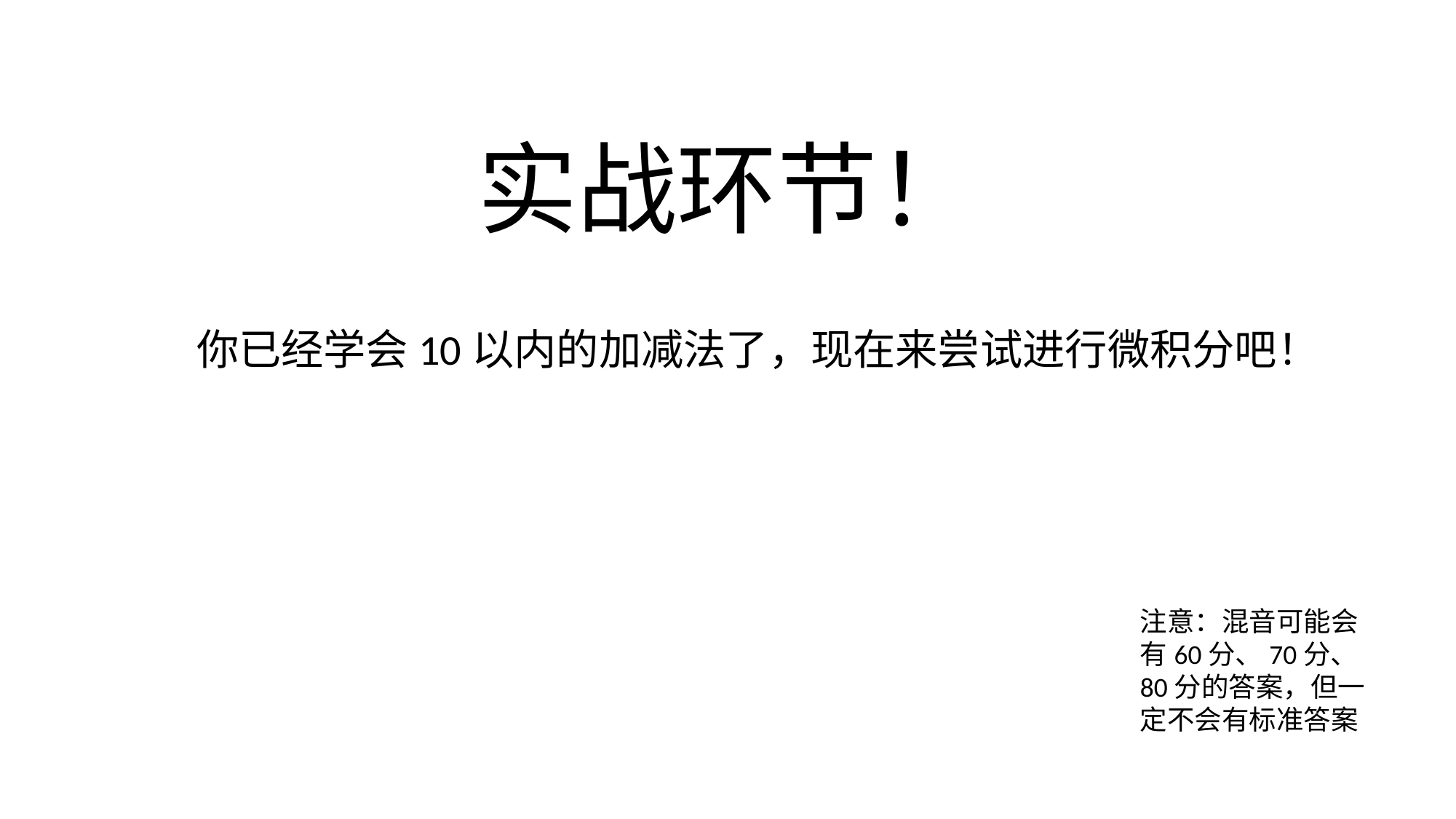

实战环节！
你已经学会10以内的加减法了，现在来尝试进行微积分吧！
注意：混音可能会有60分、70分、80分的答案，但一定不会有标准答案